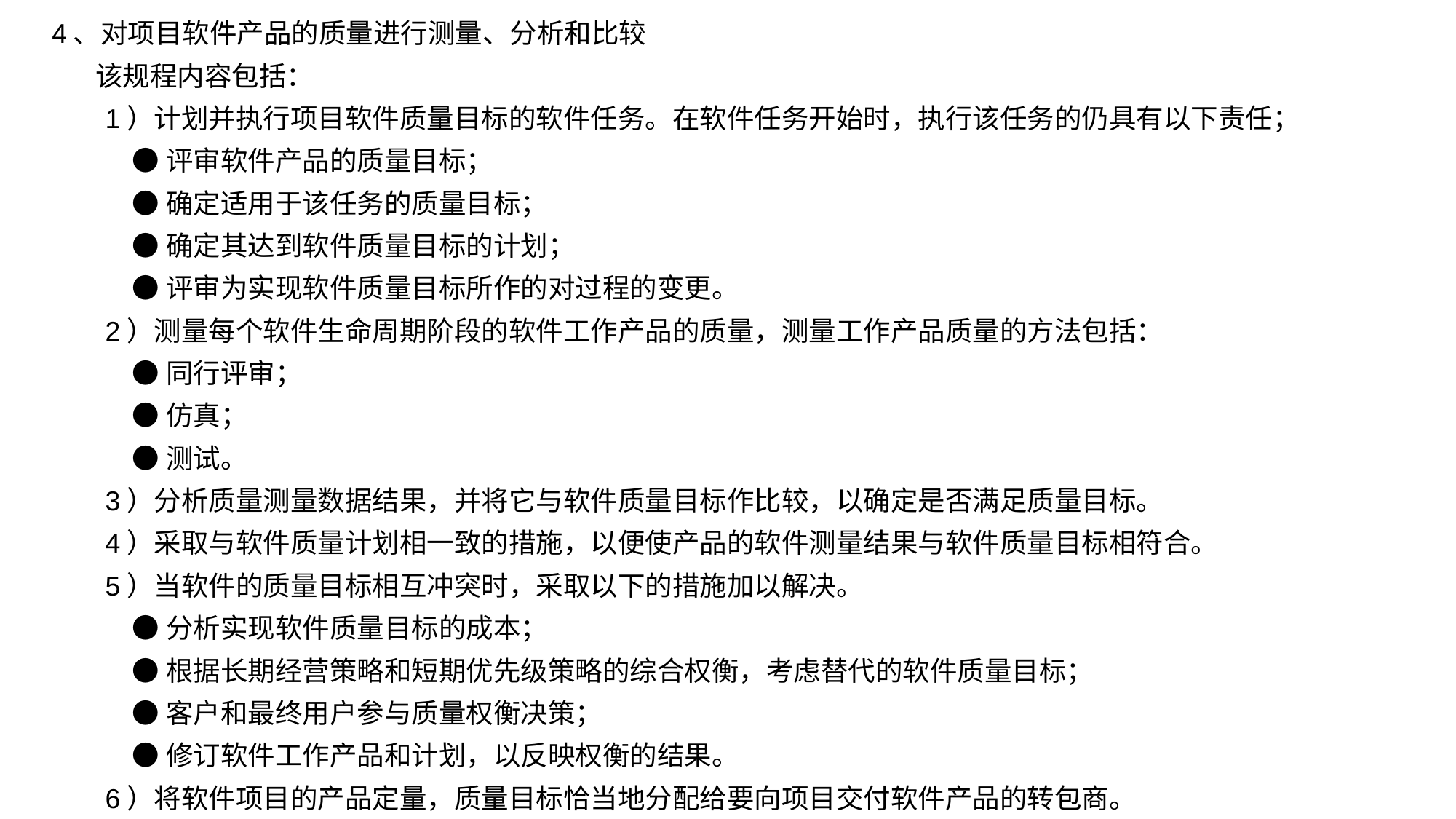

4、对项目软件产品的质量进行测量、分析和比较
      该规程内容包括：
       1）计划并执行项目软件质量目标的软件任务。在软件任务开始时，执行该任务的仍具有以下责任；
             ●评审软件产品的质量目标；
             ●确定适用于该任务的质量目标；
             ●确定其达到软件质量目标的计划；
             ●评审为实现软件质量目标所作的对过程的变更。
       2）测量每个软件生命周期阶段的软件工作产品的质量，测量工作产品质量的方法包括：
             ●同行评审；
             ●仿真；
             ●测试。
       3）分析质量测量数据结果，并将它与软件质量目标作比较，以确定是否满足质量目标。
       4）采取与软件质量计划相一致的措施，以便使产品的软件测量结果与软件质量目标相符合。
       5）当软件的质量目标相互冲突时，采取以下的措施加以解决。
             ●分析实现软件质量目标的成本；
             ●根据长期经营策略和短期优先级策略的综合权衡，考虑替代的软件质量目标；
             ●客户和最终用户参与质量权衡决策；
             ●修订软件工作产品和计划，以反映权衡的结果。
       6）将软件项目的产品定量，质量目标恰当地分配给要向项目交付软件产品的转包商。